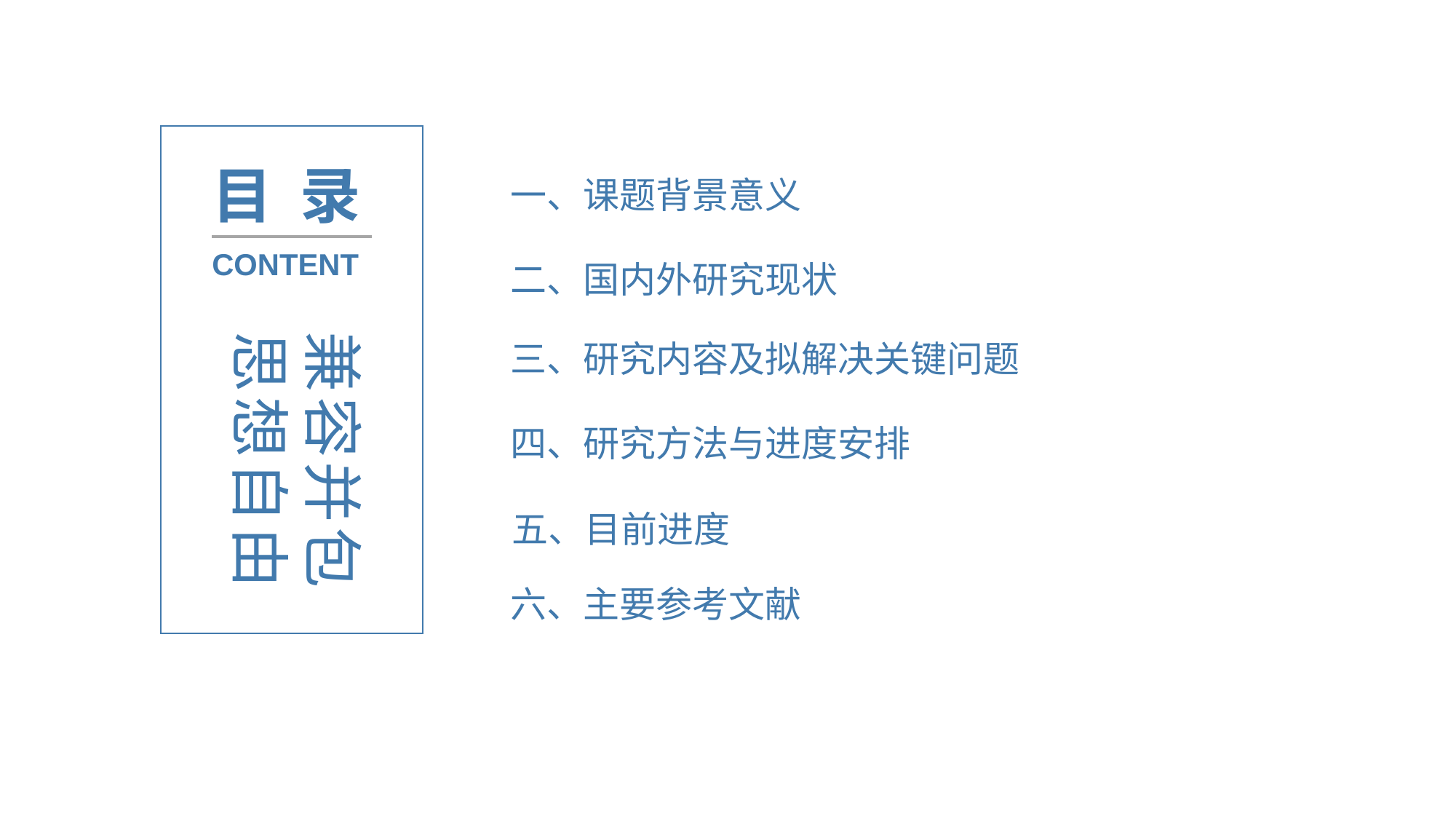

目  录
一、课题背景意义
CONTENT
二、国内外研究现状
兼容并包
思想自由
三、研究内容及拟解决关键问题
四、研究方法与进度安排
五、目前进度
六、主要参考文献